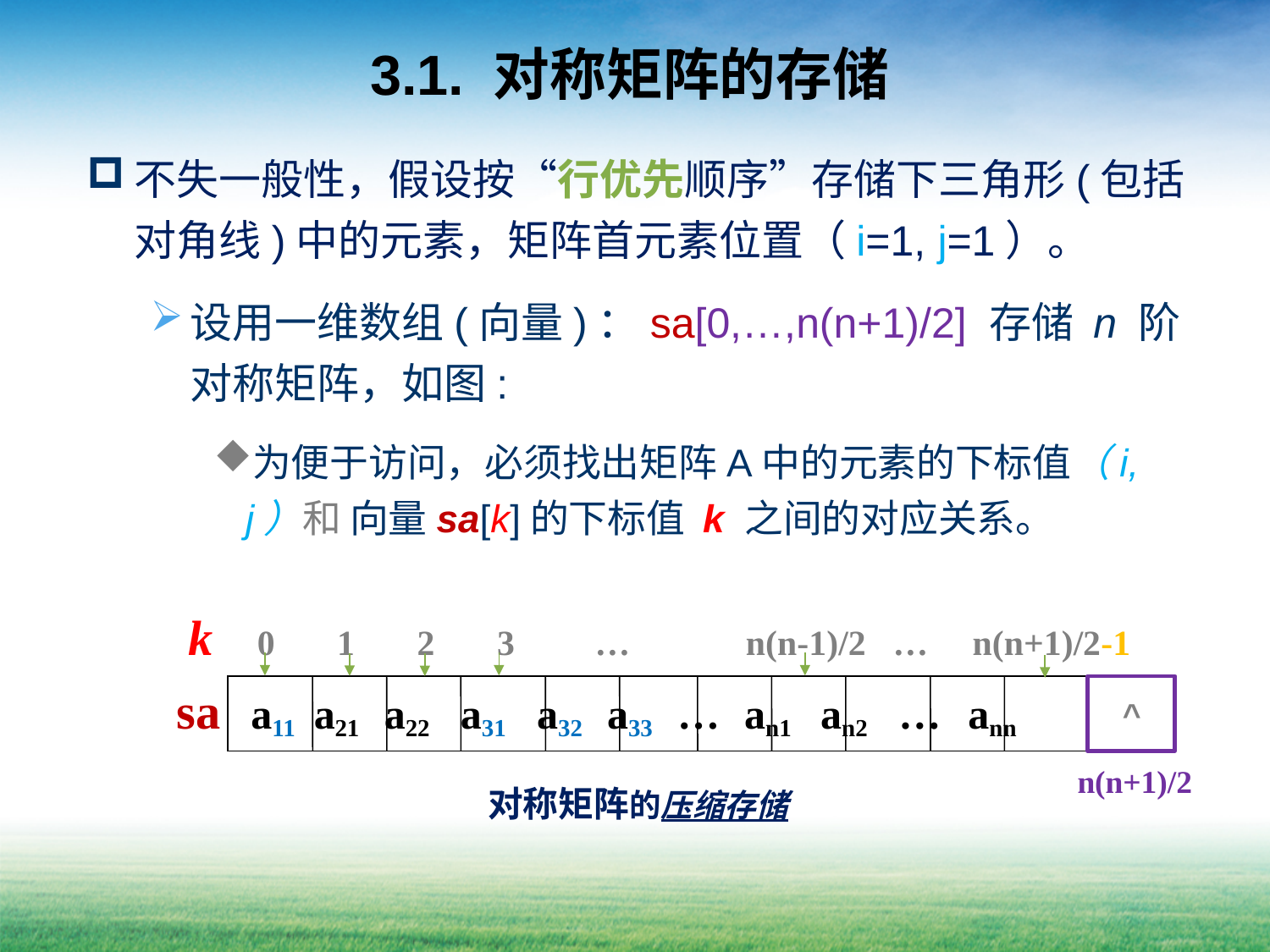

# 3.1. 对称矩阵的存储
不失一般性，假设按“行优先顺序”存储下三角形(包括对角线)中的元素，矩阵首元素位置（i=1, j=1）。
设用一维数组(向量)：sa[0,…,n(n+1)/2] 存储 n 阶对称矩阵，如图:
为便于访问，必须找出矩阵A中的元素的下标值（i, j）和 向量sa[k]的下标值 k 之间的对应关系。
k     0       1       2       3         …             n(n-1)/2   …     n(n+1)/2-1
 a11   a21    a22     a31     a32    a33    …    an1    an2     …   ann

sa
^
n(n+1)/2
 对称矩阵的压缩存储